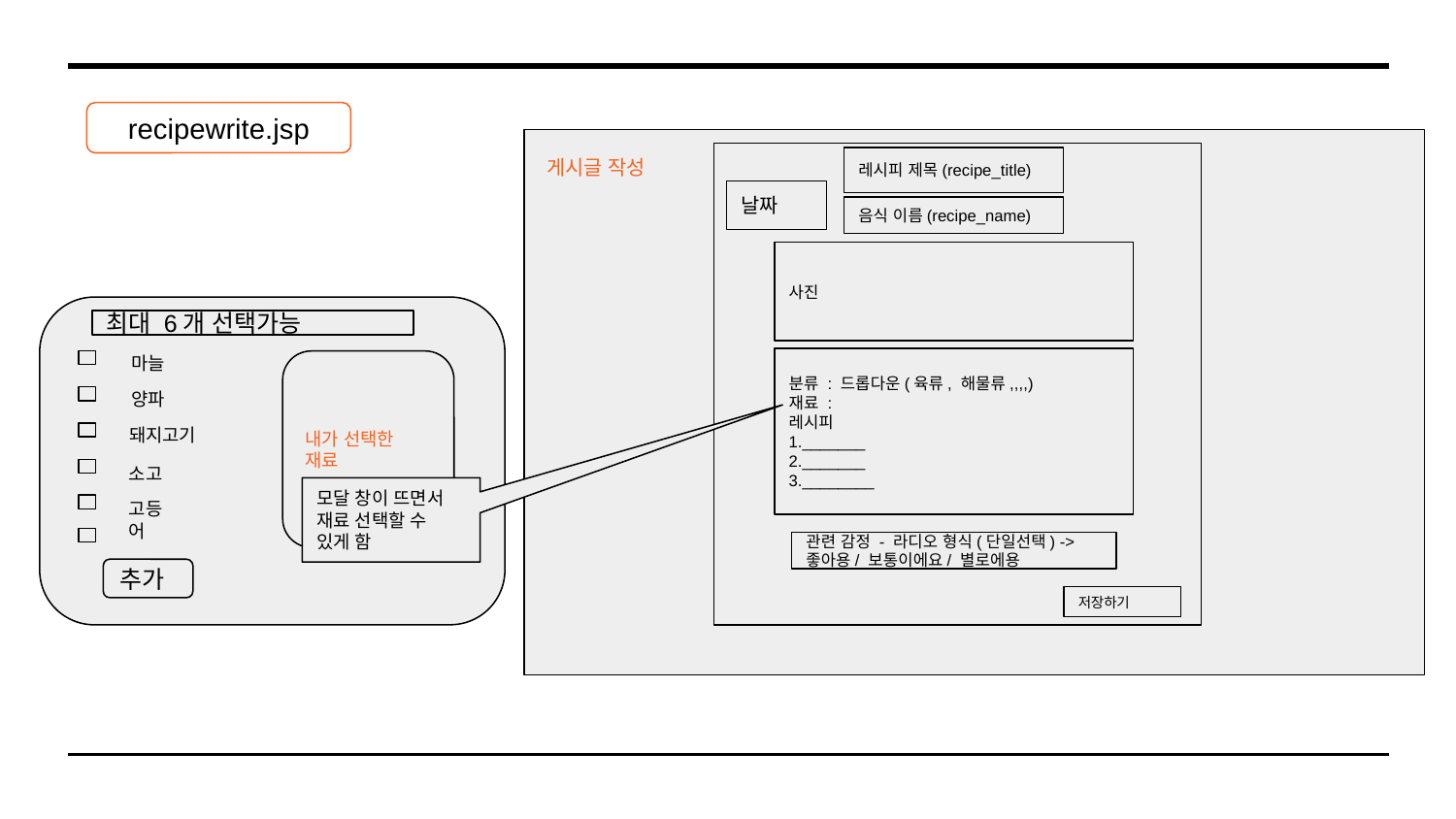

recipewrite.jsp

게시글 작성

레시피 제목(recipe_title)

날짜
음식 이름(recipe_name)
사진

최대 6개 선택가능
마늘

내가 선택한 재료
양파

돼지고기

소고기

고등어

추가
분류 : 드롭다운(육류, 해물류,,,,)
재료 :
레시피
1._______
2._______
3.________
모달 창이 뜨면서 재료 선택할 수 있게 함
관련 감정 - 라디오 형식(단일선택) -> 좋아용/ 보통이에요/ 별로에용
저장하기